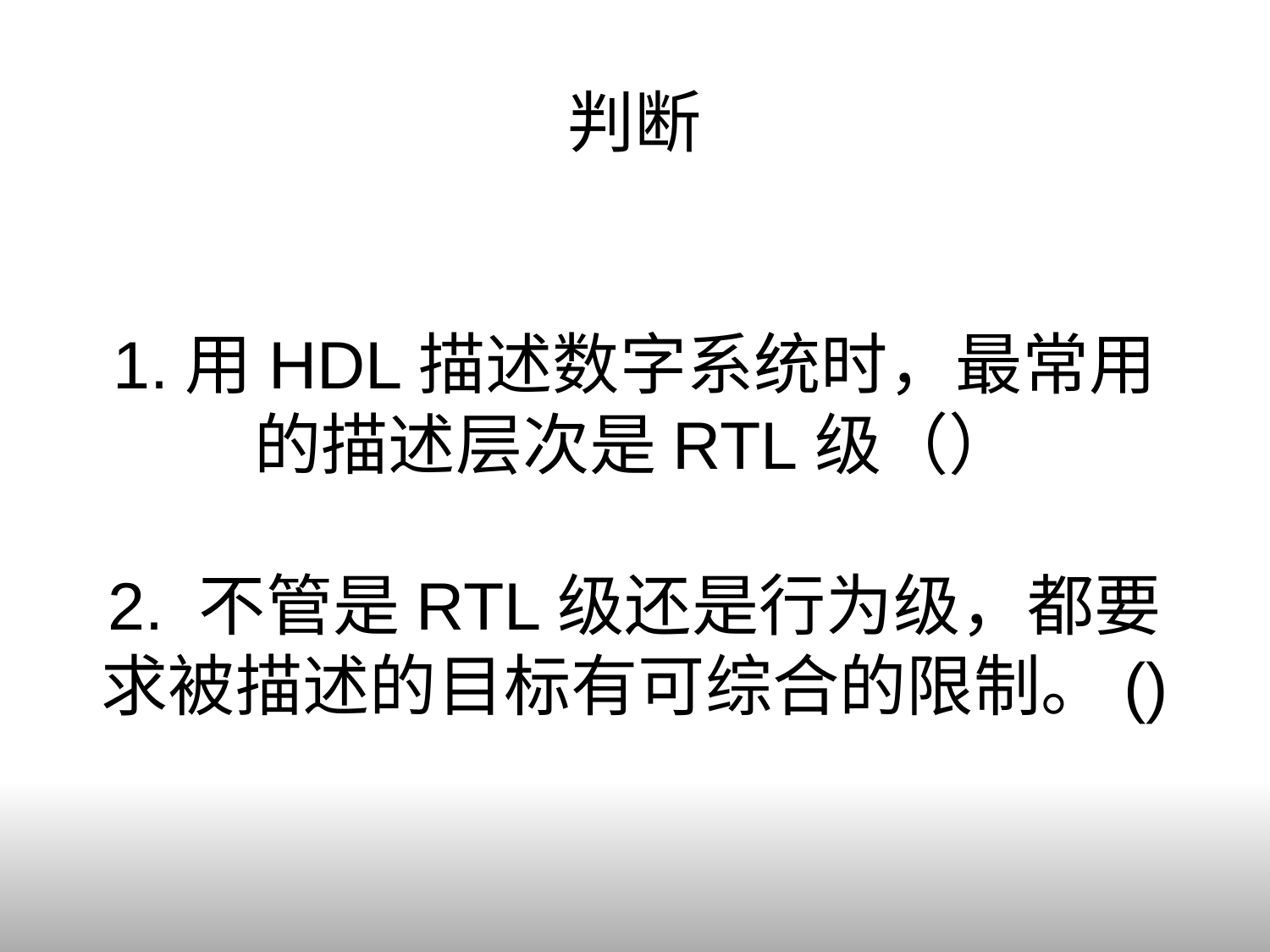

判断

1.用HDL描述数字系统时，最常用的描述层次是RTL级（）

2. 不管是RTL级还是行为级，都要求被描述的目标有可综合的限制。()